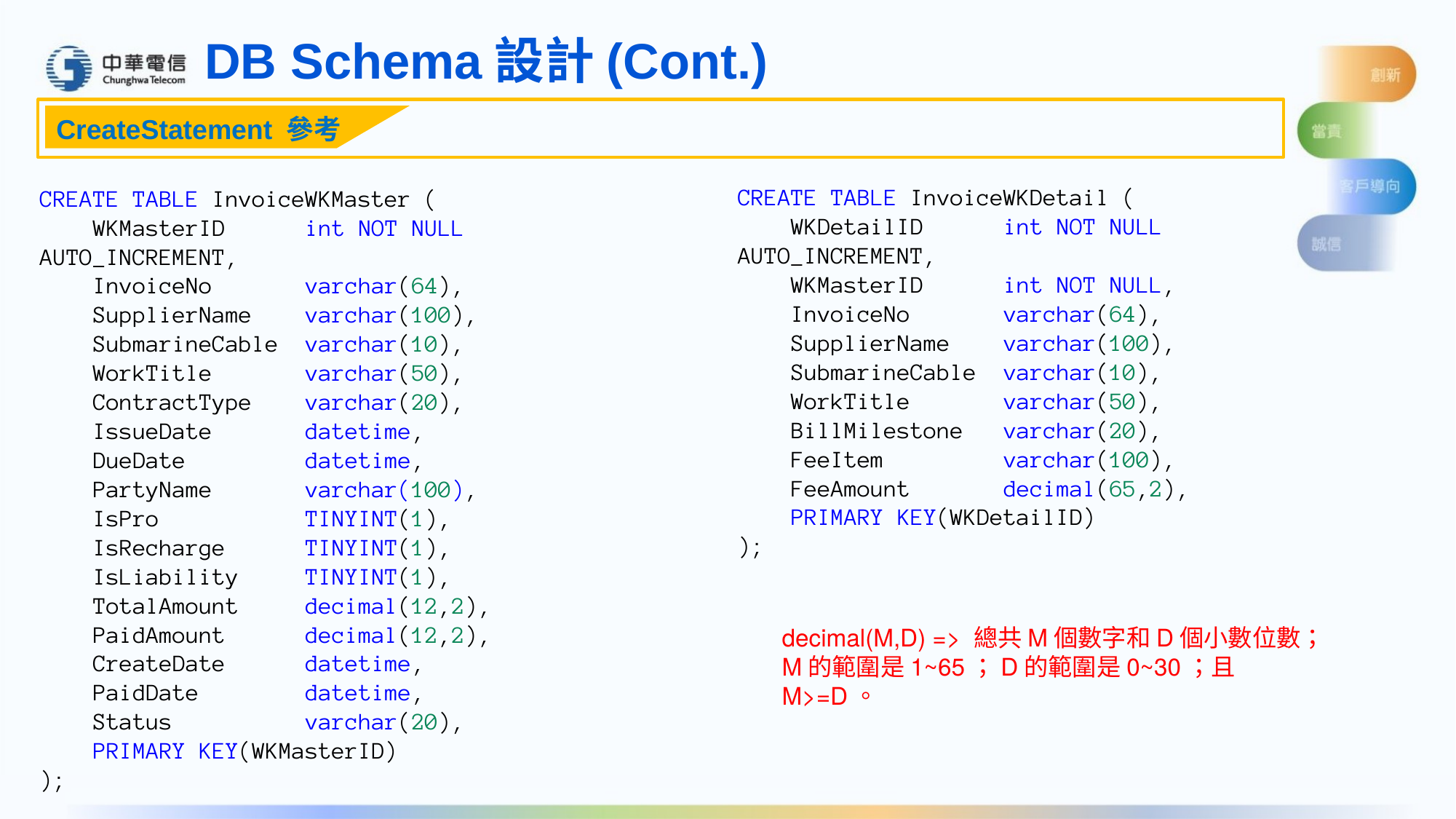

DB Schema設計(Cont.)

CreateStatement 參考
CREATE TABLE InvoiceWKDetail (
    WKDetailID      int NOT NULL AUTO_INCREMENT,
    WKMasterID      int NOT NULL,
    InvoiceNo       varchar(64),
    SupplierName    varchar(100),
    SubmarineCable  varchar(10),
    WorkTitle       varchar(50),
    BillMilestone   varchar(20),
    FeeItem         varchar(100),
    FeeAmount       decimal(65,2),
    PRIMARY KEY(WKDetailID)
);

CREATE TABLE InvoiceWKMaster (
    WKMasterID      int NOT NULL AUTO_INCREMENT,
    InvoiceNo       varchar(64),
    SupplierName    varchar(100),
    SubmarineCable  varchar(10),
    WorkTitle       varchar(50),
    ContractType    varchar(20),
    IssueDate       datetime,
    DueDate         datetime,
    PartyName       varchar(100),
    IsPro           TINYINT(1),
    IsRecharge      TINYINT(1),
    IsLiability     TINYINT(1),
    TotalAmount     decimal(12,2),
    PaidAmount      decimal(12,2),
    CreateDate      datetime,
    PaidDate        datetime,
    Status          varchar(20),
    PRIMARY KEY(WKMasterID)
);

decimal(M,D) => 總共M個數字和D個小數位數；
M的範圍是1~65；D的範圍是0~30；且M>=D。